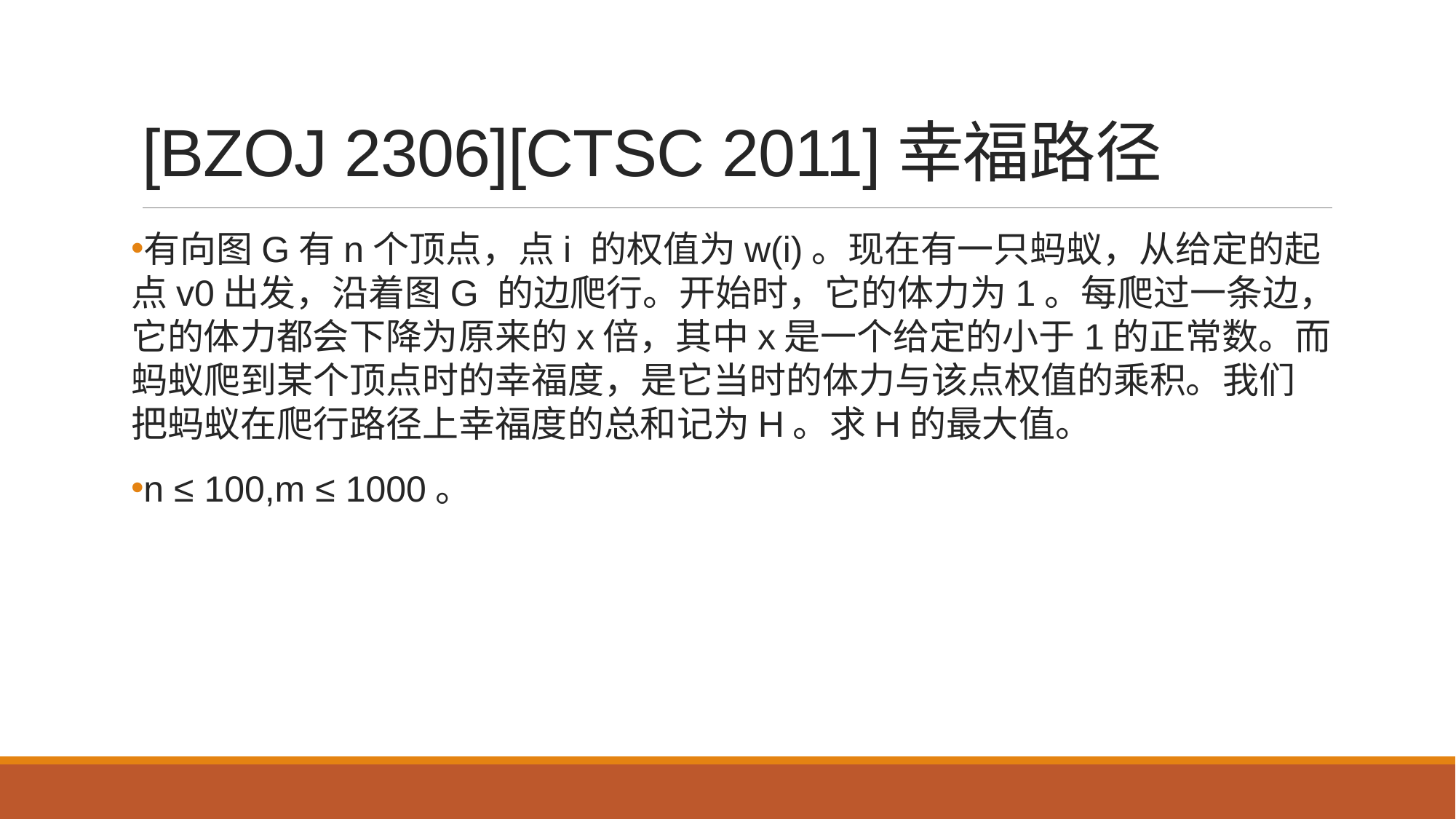

# [BZOJ 2306][CTSC 2011]幸福路径
有向图G有n个顶点，点i 的权值为w(i)。现在有一只蚂蚁，从给定的起点v0出发，沿着图G 的边爬行。开始时，它的体力为1。每爬过一条边，它的体力都会下降为原来的x倍，其中x是一个给定的小于1的正常数。而蚂蚁爬到某个顶点时的幸福度，是它当时的体力与该点权值的乘积。我们把蚂蚁在爬行路径上幸福度的总和记为H。求H的最大值。
n ≤ 100,m ≤ 1000。